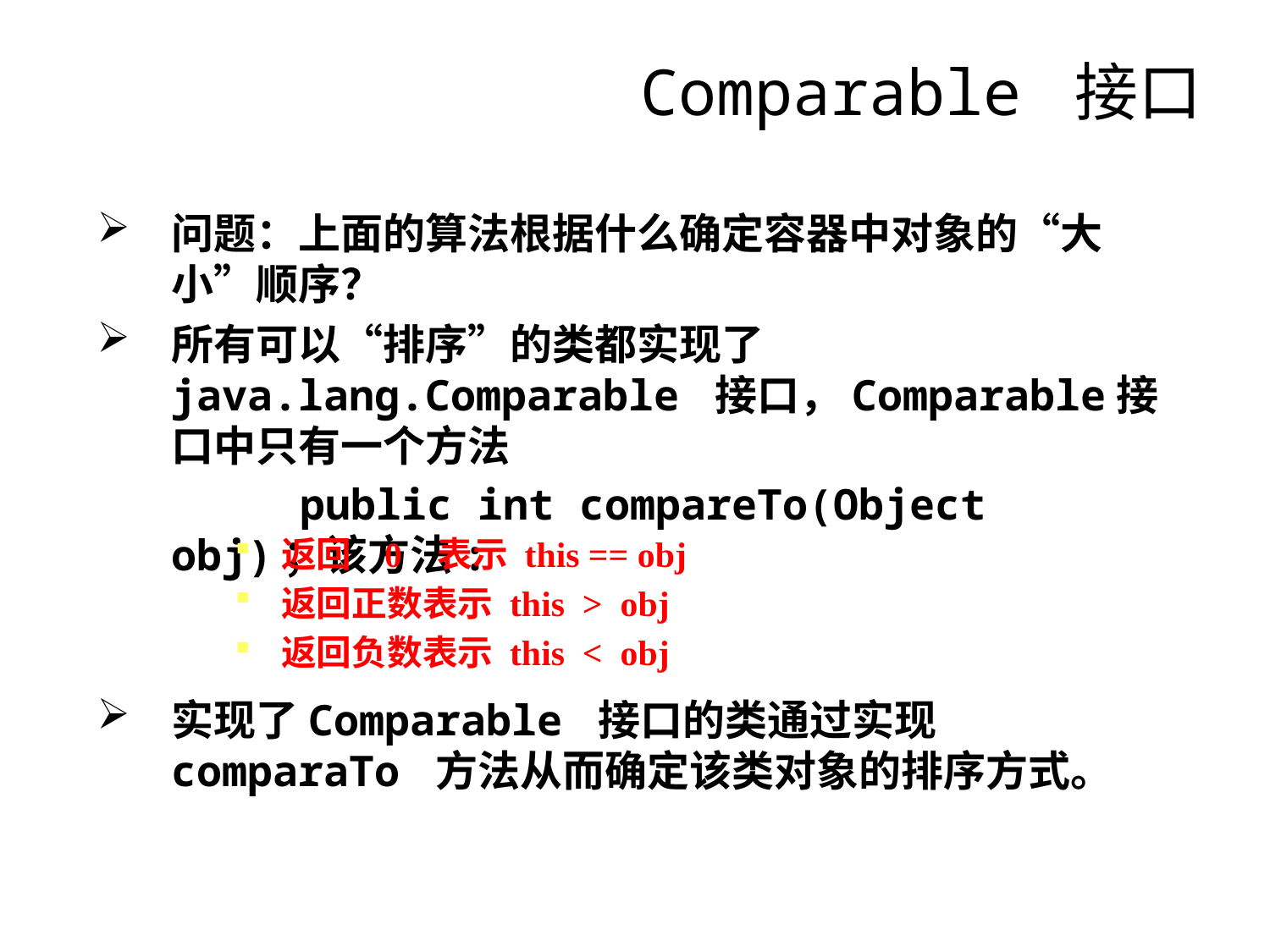

# Comparable 接口
问题：上面的算法根据什么确定容器中对象的“大小”顺序？
所有可以“排序”的类都实现了java.lang.Comparable 接口，Comparable接口中只有一个方法
        public int compareTo(Object obj)；该方法:

 返回   0   表示 this == obj
 返回正数表示 this  >  obj
 返回负数表示 this  <  obj
实现了Comparable 接口的类通过实现 comparaTo 方法从而确定该类对象的排序方式。